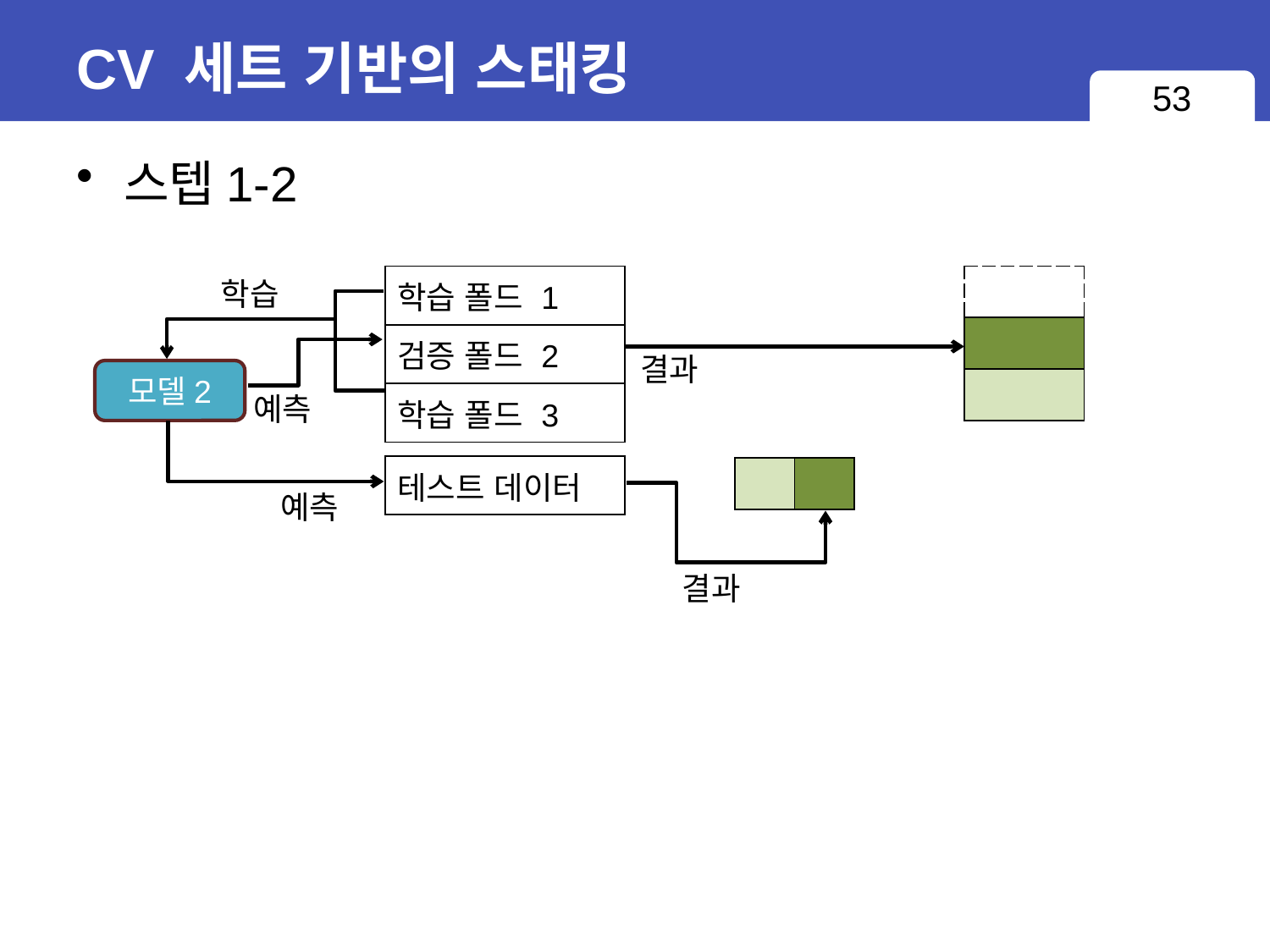

# CV 세트 기반의 스태킹
53
스텝1-2
| 학습 폴드 1 |
| --- |
| 검증 폴드 2 |
| 학습 폴드 3 |
|  |
| --- |
|  |
|  |
학습

결과
모델2
예측

| 테스트 데이터 |
| --- |
|  |
| --- |
|  |
| --- |
예측

결과